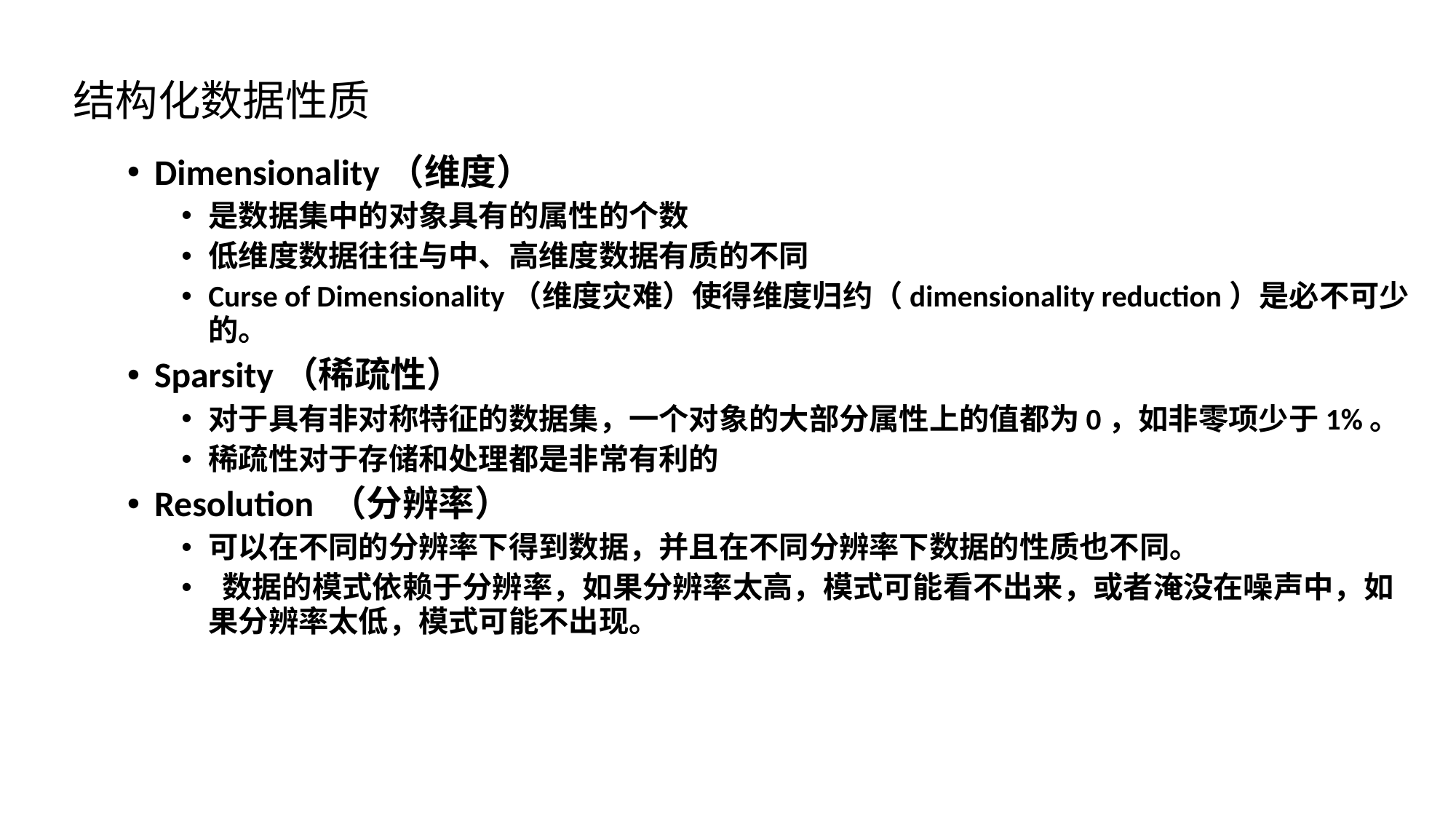

# 结构化数据性质
Dimensionality（维度）
是数据集中的对象具有的属性的个数
低维度数据往往与中、高维度数据有质的不同
Curse of Dimensionality（维度灾难）使得维度归约（dimensionality reduction）是必不可少的。
Sparsity（稀疏性）
对于具有非对称特征的数据集，一个对象的大部分属性上的值都为0，如非零项少于1%。
稀疏性对于存储和处理都是非常有利的
Resolution （分辨率）
可以在不同的分辨率下得到数据，并且在不同分辨率下数据的性质也不同。
 数据的模式依赖于分辨率，如果分辨率太高，模式可能看不出来，或者淹没在噪声中，如果分辨率太低，模式可能不出现。